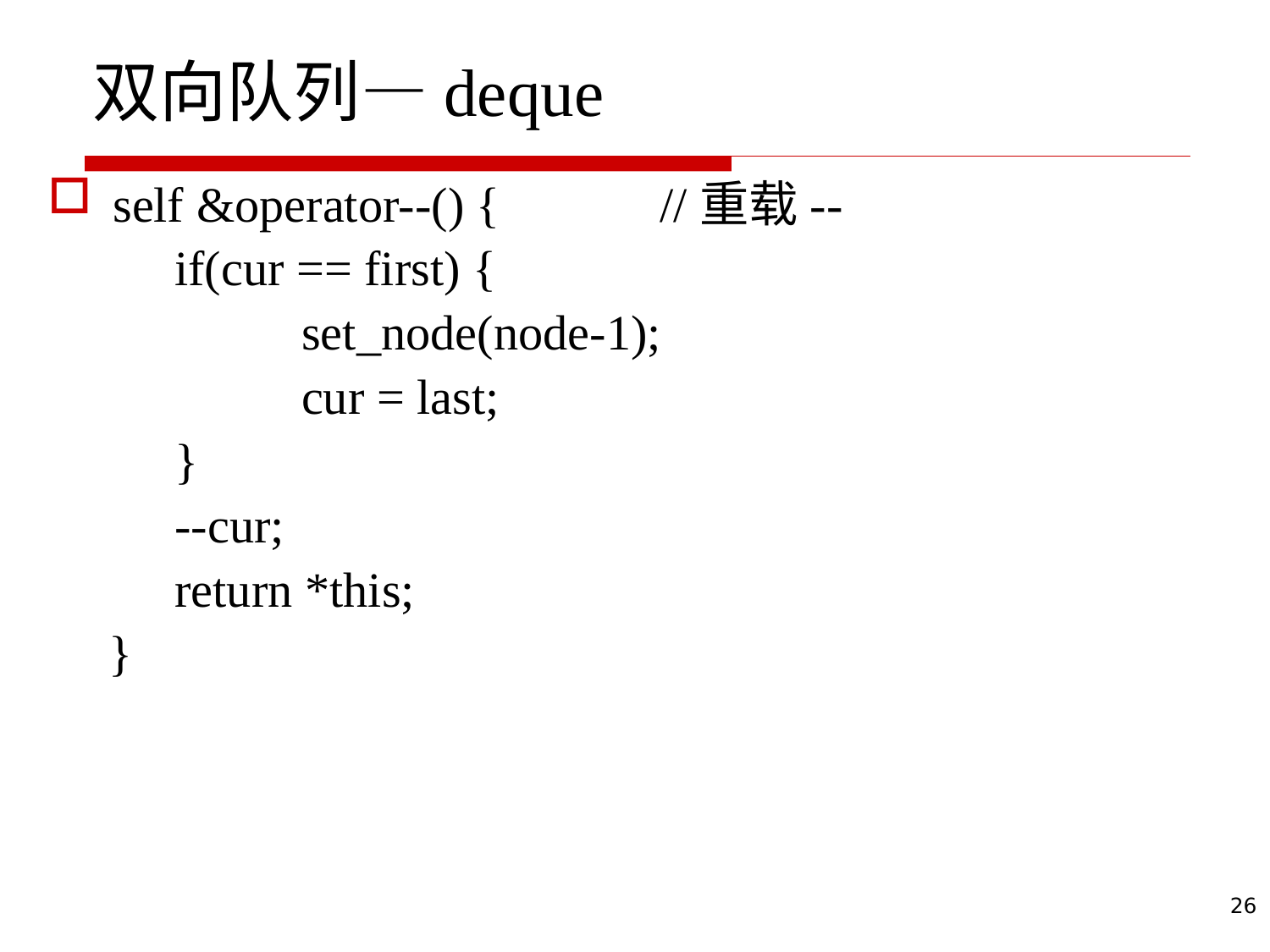

# 双向队列—deque
self &operator--() {             //重载--
	if(cur == first) {
		set_node(node-1);
		cur = last;
	}
	--cur;
	return *this;
     }

26